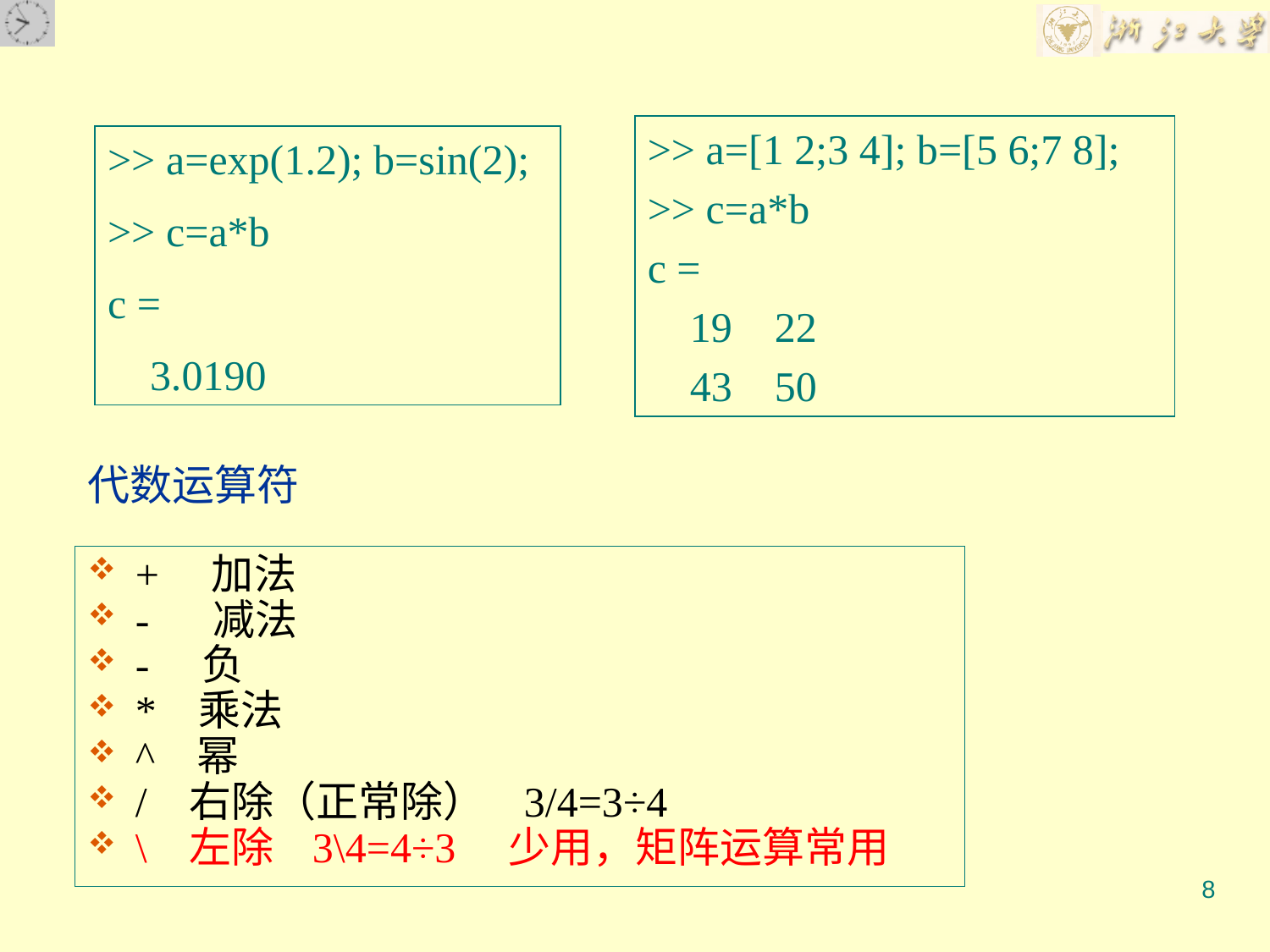

>> a=[1 2;3 4]; b=[5 6;7 8];
>> c=a*b
c =
    19    22
    43    50
>> a=exp(1.2); b=sin(2);
>> c=a*b
c =
    3.0190
# 代数运算符
+    加法
-     减法
-    负
*   乘法
^   幂
/   右除（正常除）   3/4=3÷4
\   左除   3\4=4÷3    少用，矩阵运算常用
8